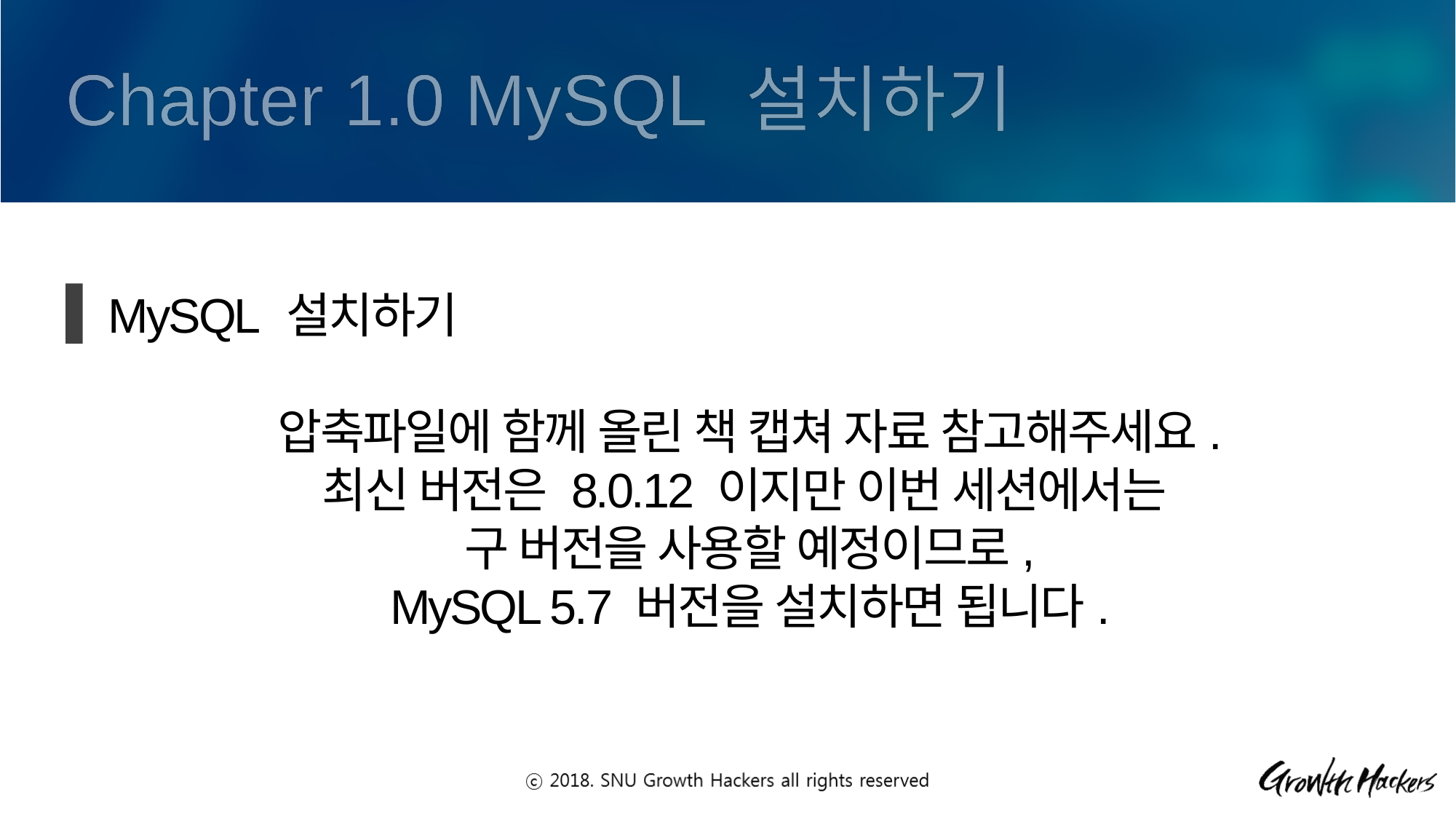

Chapter 1.0 MySQL 설치하기
MySQL 설치하기

압축파일에 함께 올린 책 캡쳐 자료 참고해주세요.
최신 버전은 8.0.12 이지만 이번 세션에서는
구 버전을 사용할 예정이므로,
MySQL 5.7 버전을 설치하면 됩니다.